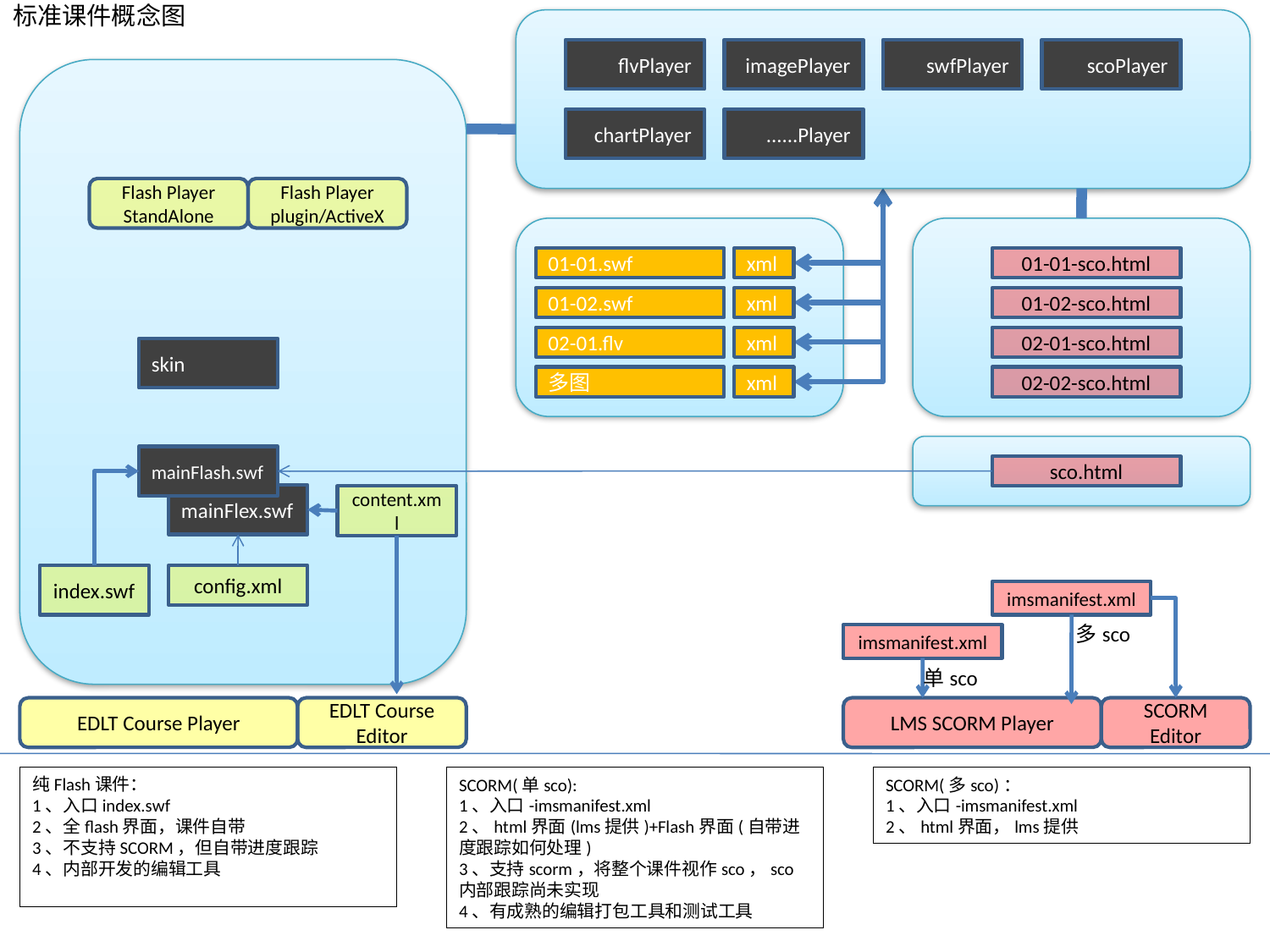

标准课件概念图

flvPlayer
imagePlayer
swfPlayer
scoPlayer
chartPlayer
......Player

Flash Player
StandAlone
Flash Player
plugin/ActiveX

01-01.swf
xml
01-01-sco.html
01-02.swf
xml
01-02-sco.html
02-01.flv
xml
02-01-sco.html
skin
多图
xml
02-02-sco.html

mainFlash.swf
sco.html
mainFlex.swf
content.xml
index.swf
config.xml
imsmanifest.xml
多sco
imsmanifest.xml
单sco
EDLT Course Player
EDLT Course Editor
LMS SCORM Player
SCORM Editor
纯Flash课件：
1、入口index.swf
2、全flash界面，课件自带
3、不支持SCORM，但自带进度跟踪
4、内部开发的编辑工具

SCORM(单sco):
1、入口-imsmanifest.xml
2、html界面(lms提供)+Flash界面(自带进度跟踪如何处理)
3、支持scorm，将整个课件视作sco，sco内部跟踪尚未实现
4、有成熟的编辑打包工具和测试工具
SCORM(多sco)：
1、入口-imsmanifest.xml
2、html界面，lms提供